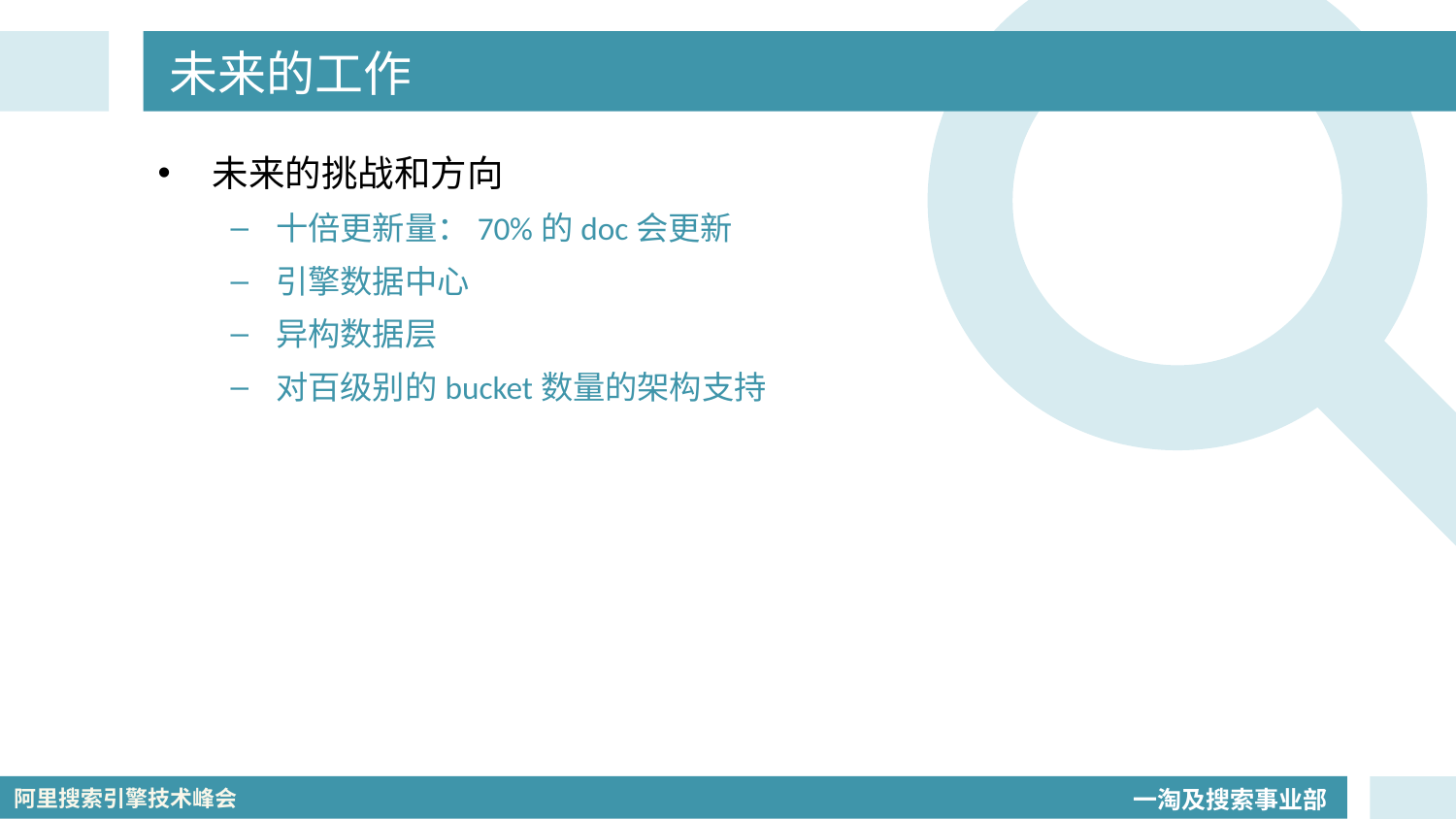

# 未来的工作
未来的挑战和方向
十倍更新量：70%的doc会更新
引擎数据中心
异构数据层
对百级别的bucket数量的架构支持